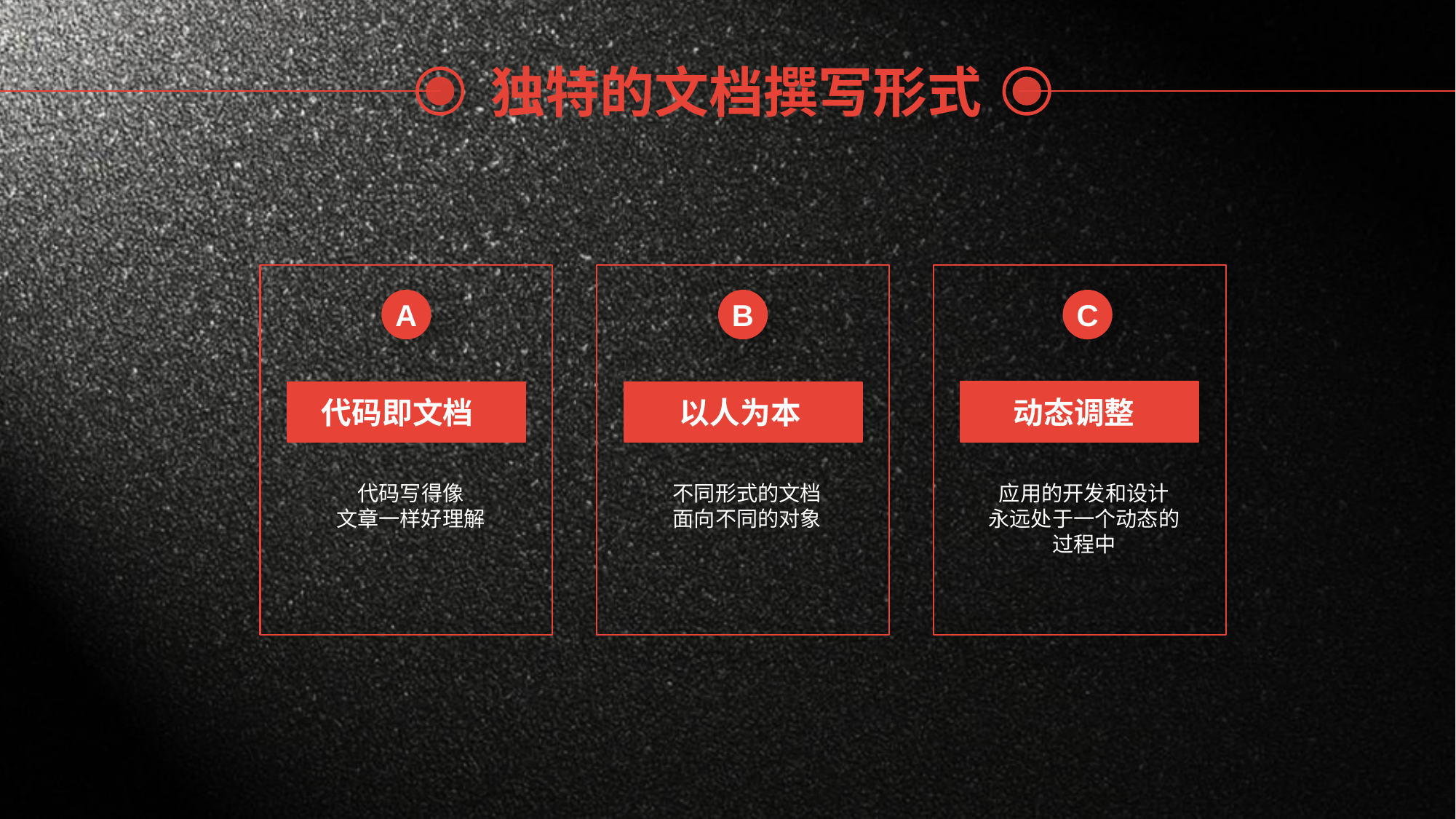

独特的文档撰写形式

A
B
C

动态调整
 代码即文档
以人为本
应用的开发和设计
永远处于一个动态的过程中
代码写得像
文章一样好理解
不同形式的文档
面向不同的对象